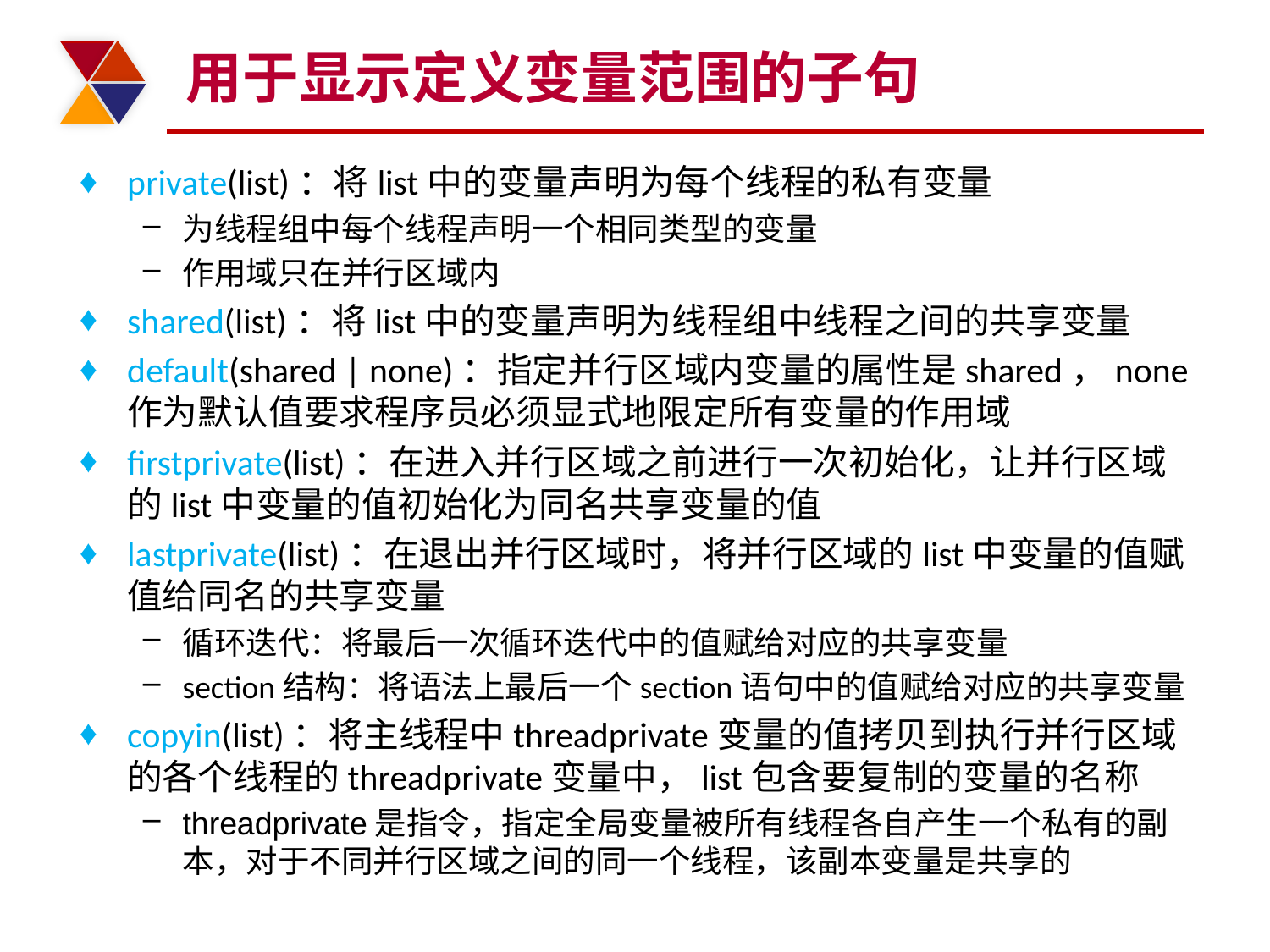

# 用于显示定义变量范围的子句
private(list)：将list中的变量声明为每个线程的私有变量
为线程组中每个线程声明一个相同类型的变量
作用域只在并行区域内
shared(list)：将list中的变量声明为线程组中线程之间的共享变量
default(shared | none)：指定并行区域内变量的属性是shared，none作为默认值要求程序员必须显式地限定所有变量的作用域
firstprivate(list)：在进入并行区域之前进行一次初始化，让并行区域的list中变量的值初始化为同名共享变量的值
lastprivate(list)：在退出并行区域时，将并行区域的list中变量的值赋值给同名的共享变量
循环迭代：将最后一次循环迭代中的值赋给对应的共享变量
section结构：将语法上最后一个section语句中的值赋给对应的共享变量
copyin(list)：将主线程中threadprivate变量的值拷贝到执行并行区域的各个线程的threadprivate变量中，list包含要复制的变量的名称
threadprivate是指令，指定全局变量被所有线程各自产生一个私有的副本，对于不同并行区域之间的同一个线程，该副本变量是共享的